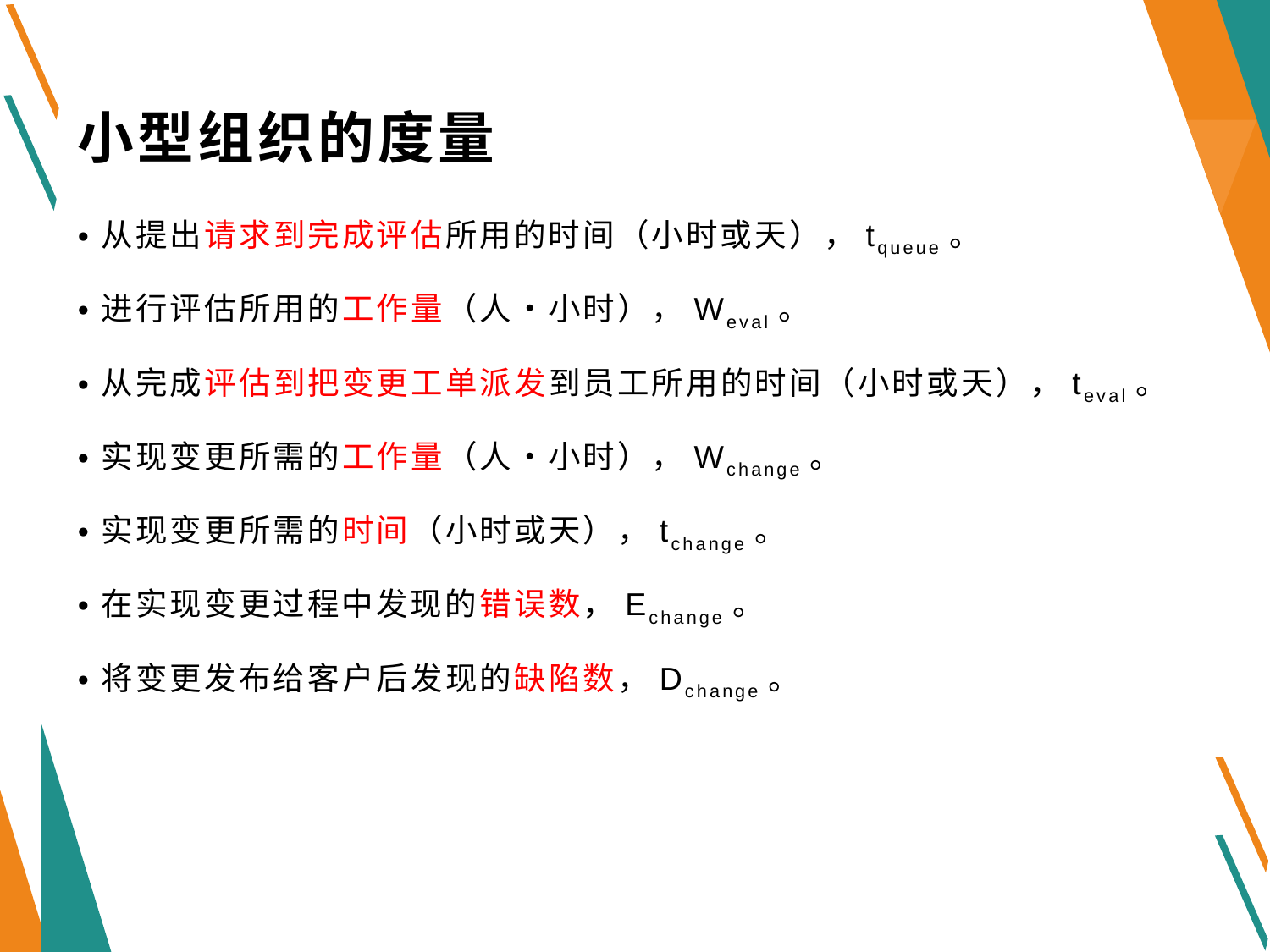

# 小型组织的度量
从提出请求到完成评估所用的时间（小时或天），tqueue。
进行评估所用的工作量（人•小时），Weval。
从完成评估到把变更工单派发到员工所用的时间（小时或天），teval。
实现变更所需的工作量（人•小时），Wchange。
实现变更所需的时间（小时或天），tchange。
在实现变更过程中发现的错误数，Echange。
将变更发布给客户后发现的缺陷数，Dchange。
24